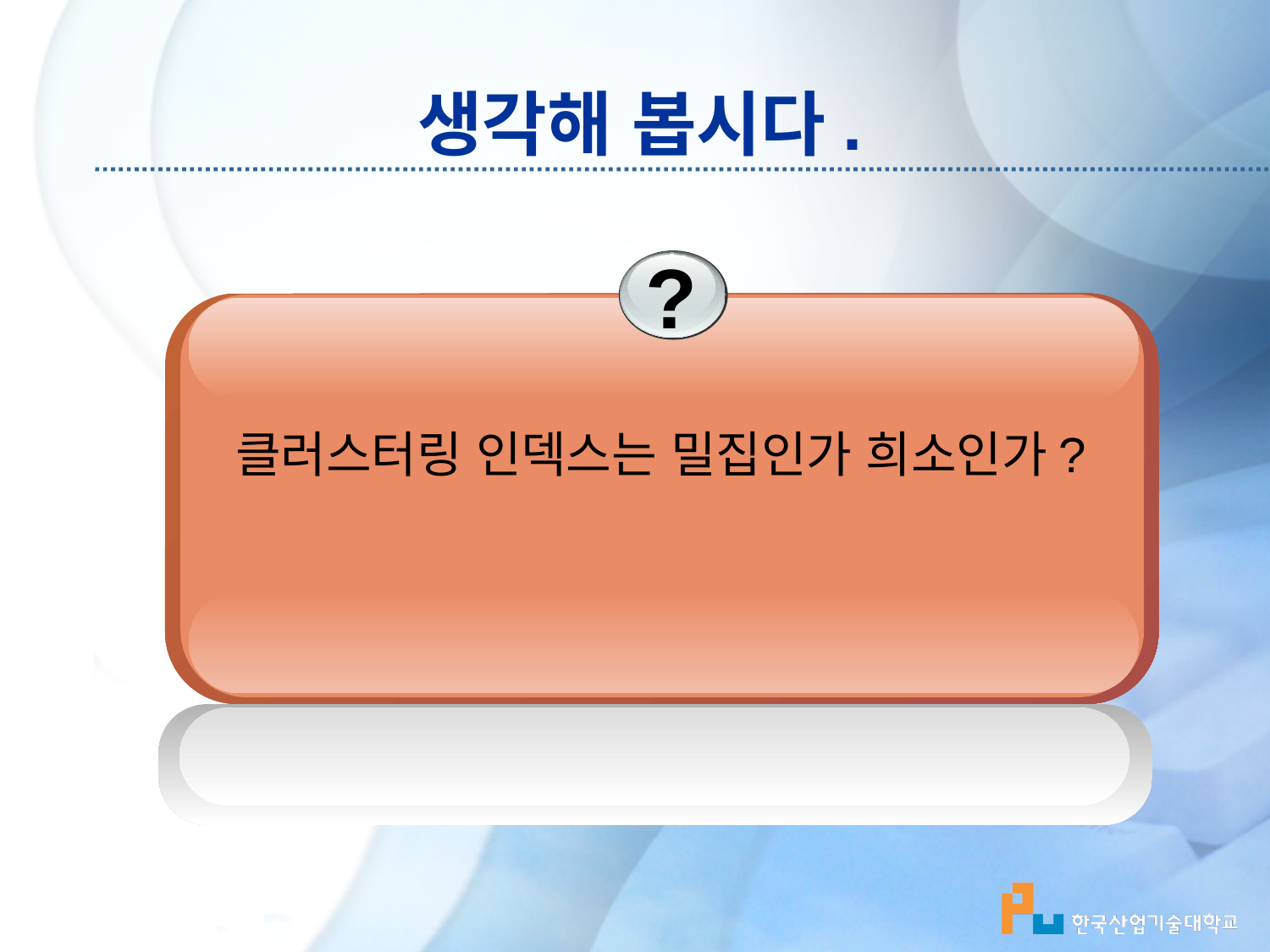

# 생각해 봅시다.
?

클러스터링 인덱스는 밀집인가 희소인가?